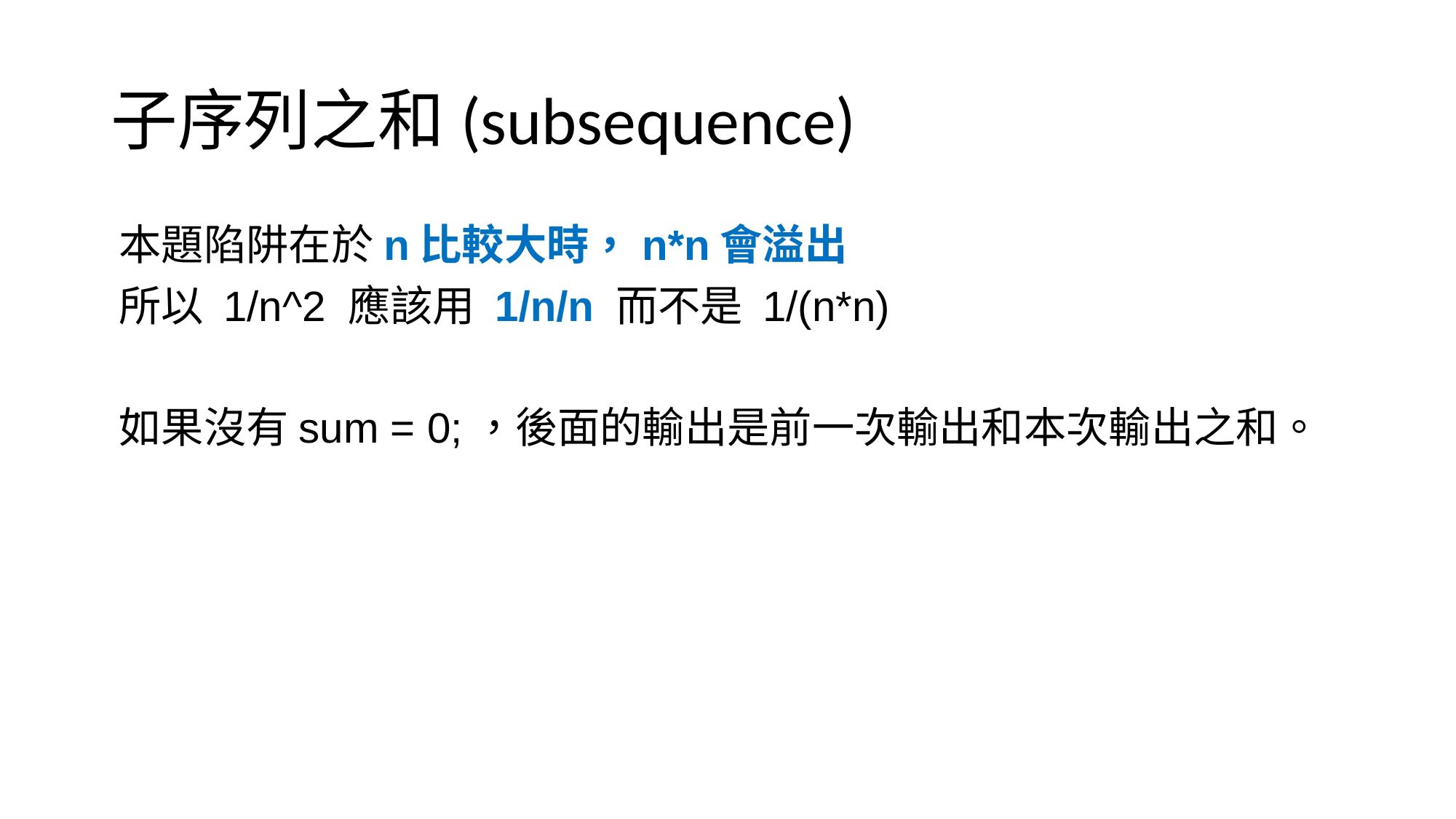

# 子序列之和(subsequence)
本題陷阱在於n比較大時，n*n會溢出
所以 1/n^2 應該用 1/n/n 而不是 1/(n*n)

如果沒有sum = 0;，後面的輸出是前一次輸出和本次輸出之和。